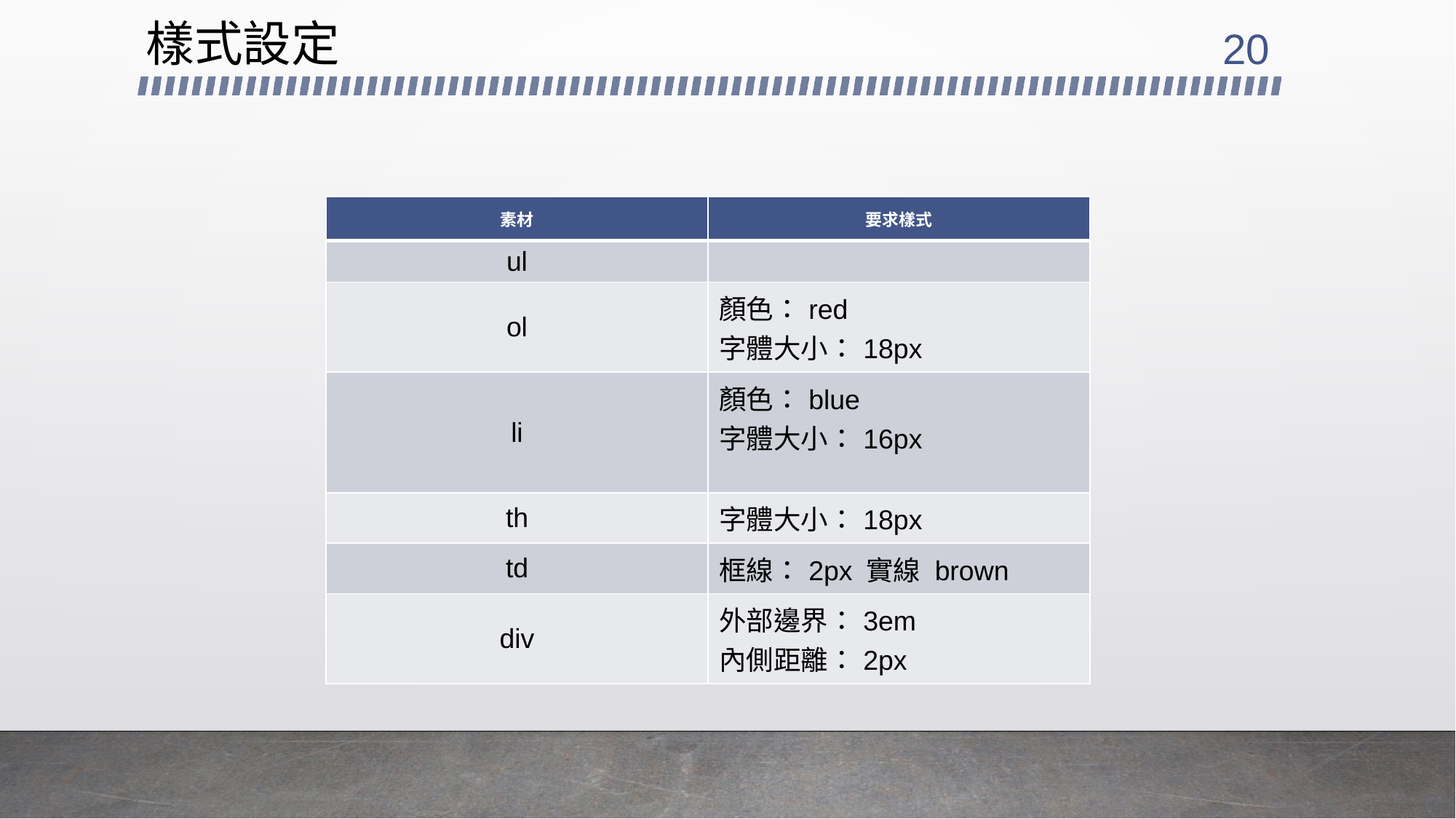

# 樣式設定
20
| 素材 | 要求樣式 |
| --- | --- |
| ul |  |
| ol | 顏色：red 字體大小：18px |
| li | 顏色：blue 字體大小：16px |
| th | 字體大小：18px |
| td | 框線：2px 實線 brown |
| div | 外部邊界：3em 內側距離：2px |